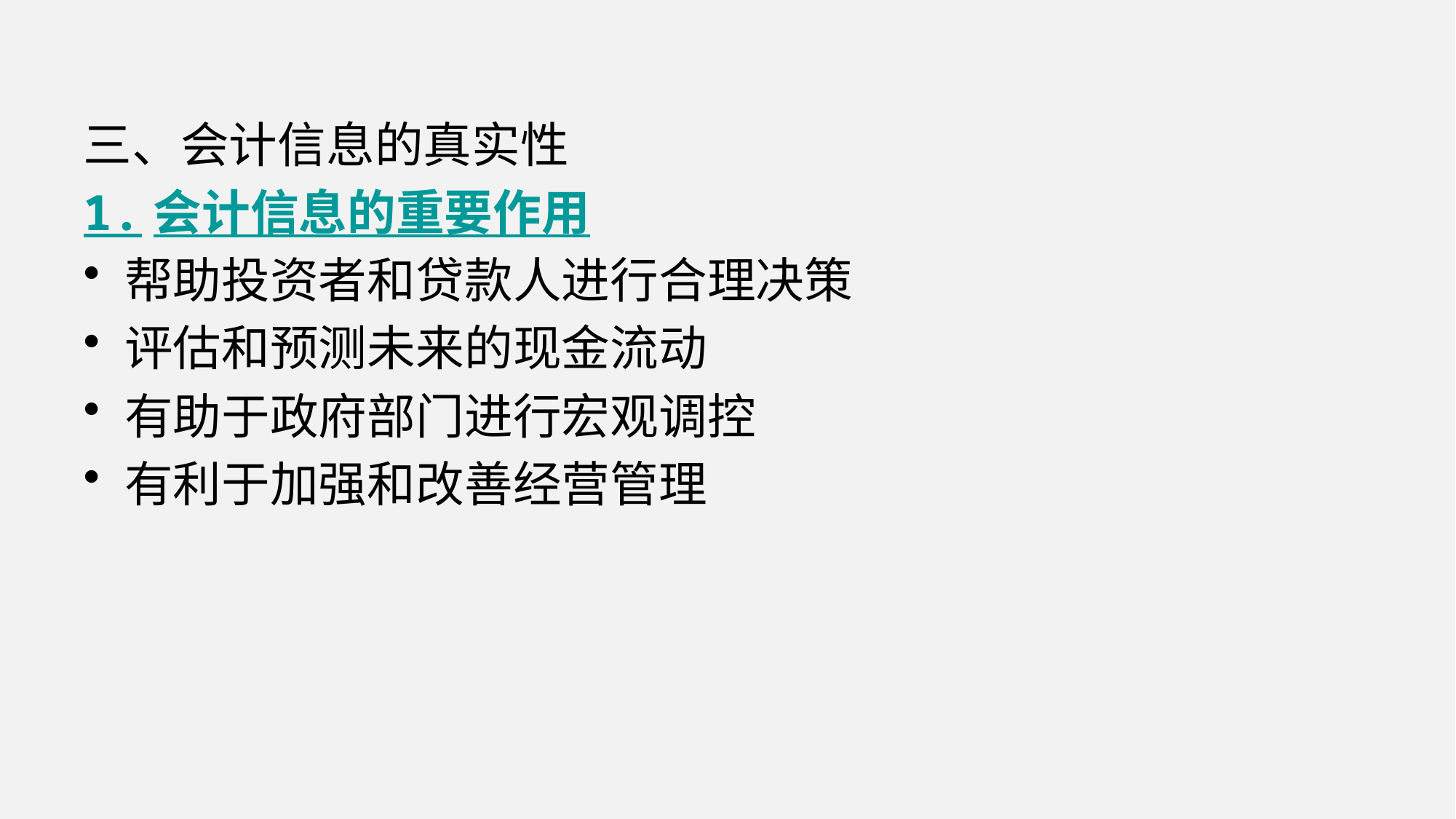

三、会计信息的真实性
1.会计信息的重要作用
帮助投资者和贷款人进行合理决策
评估和预测未来的现金流动
有助于政府部门进行宏观调控
有利于加强和改善经营管理